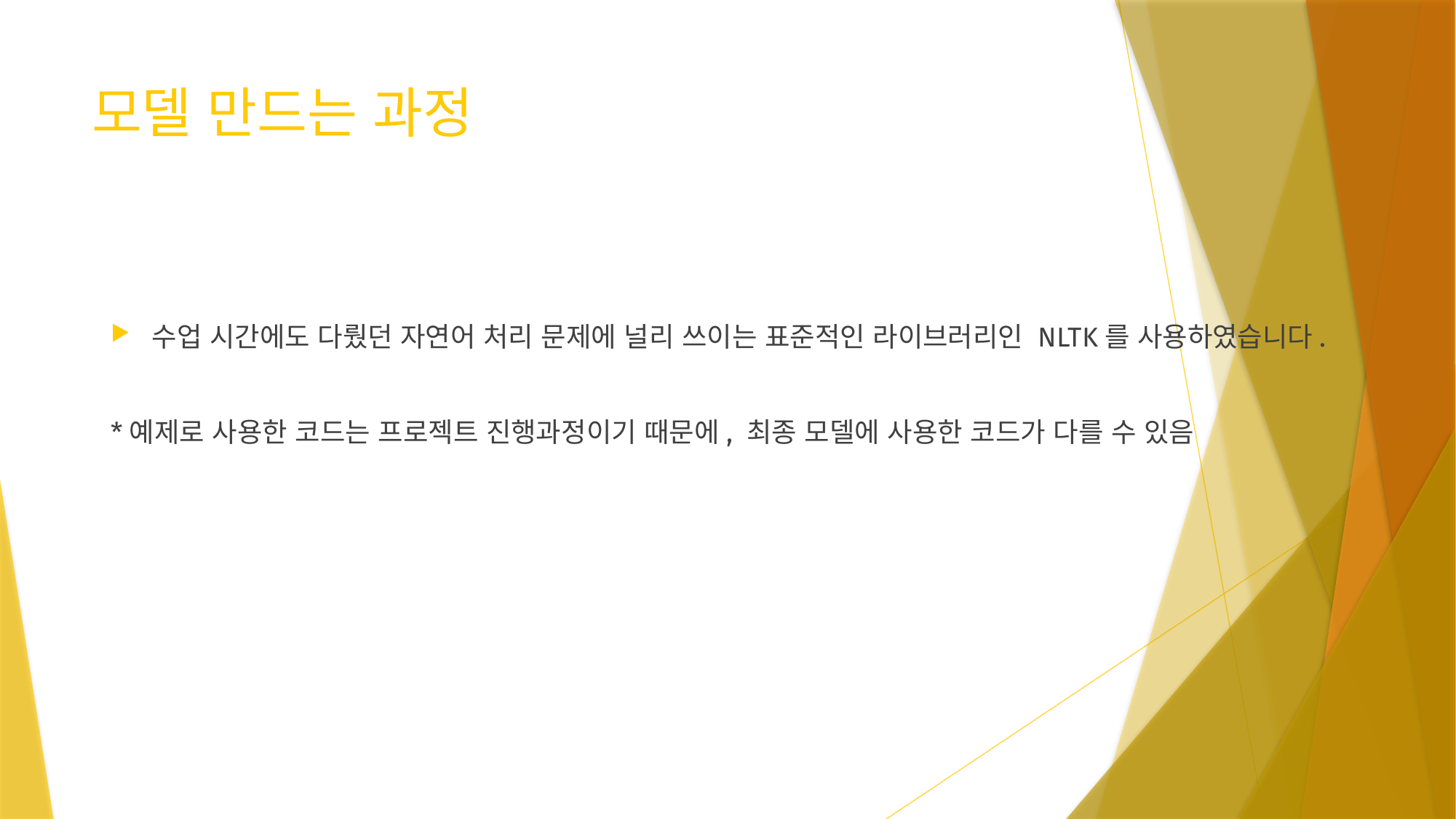

# 모델 만드는 과정

수업 시간에도 다뤘던 자연어 처리 문제에 널리 쓰이는 표준적인 라이브러리인 NLTK를 사용하였습니다.

*예제로 사용한 코드는 프로젝트 진행과정이기 때문에, 최종 모델에 사용한 코드가 다를 수 있음